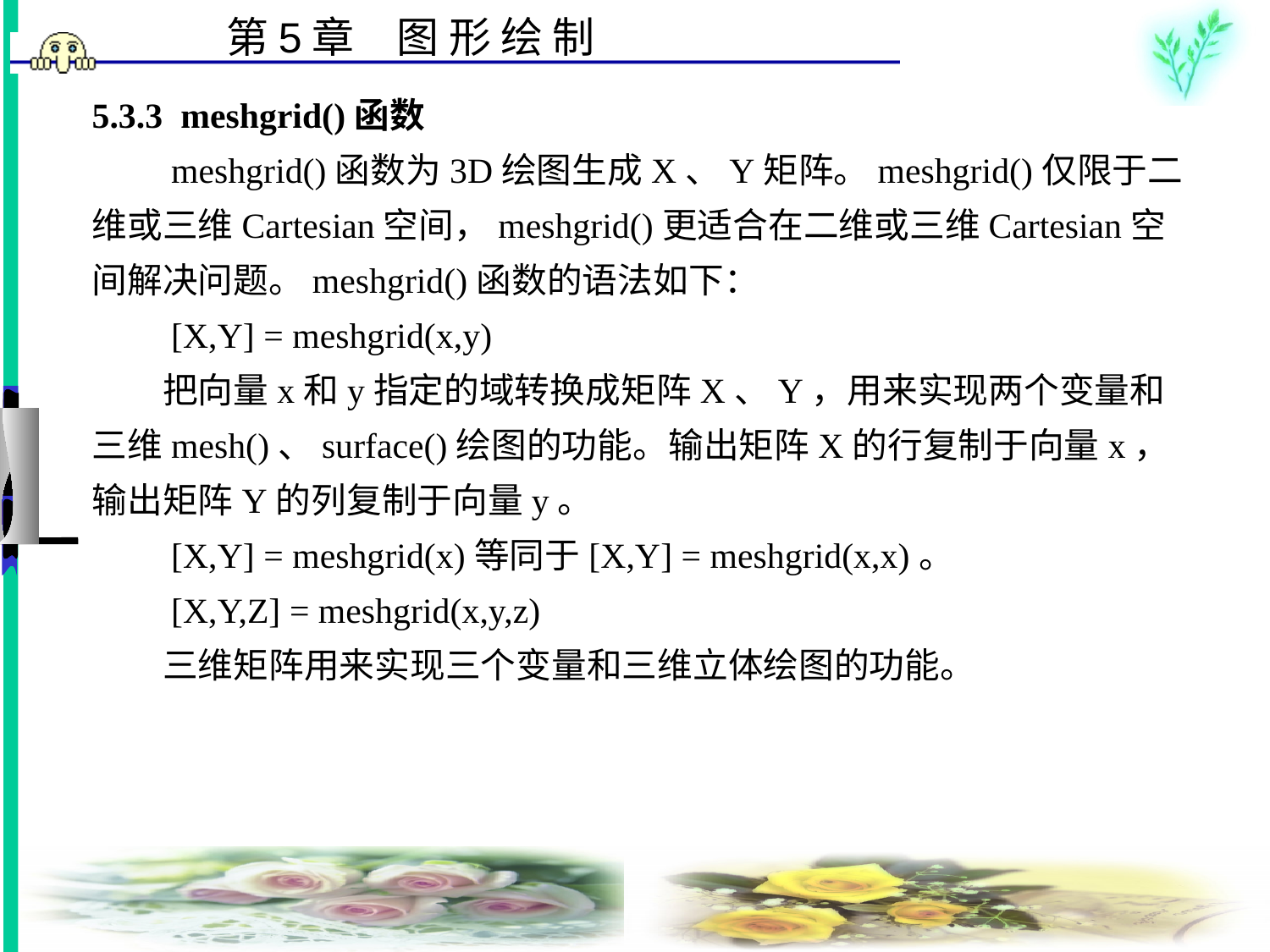

# 5.3.3  meshgrid()函数 　　meshgrid()函数为3D绘图生成X、Y矩阵。meshgrid()仅限于二维或三维Cartesian空间，meshgrid()更适合在二维或三维Cartesian空间解决问题。meshgrid()函数的语法如下： 　　[X,Y] = meshgrid(x,y) 　　把向量x和y指定的域转换成矩阵X、Y，用来实现两个变量和三维mesh()、surface()绘图的功能。输出矩阵X的行复制于向量x，输出矩阵Y的列复制于向量y。 　　[X,Y] = meshgrid(x)等同于[X,Y] = meshgrid(x,x)。 　　[X,Y,Z] = meshgrid(x,y,z) 　　三维矩阵用来实现三个变量和三维立体绘图的功能。